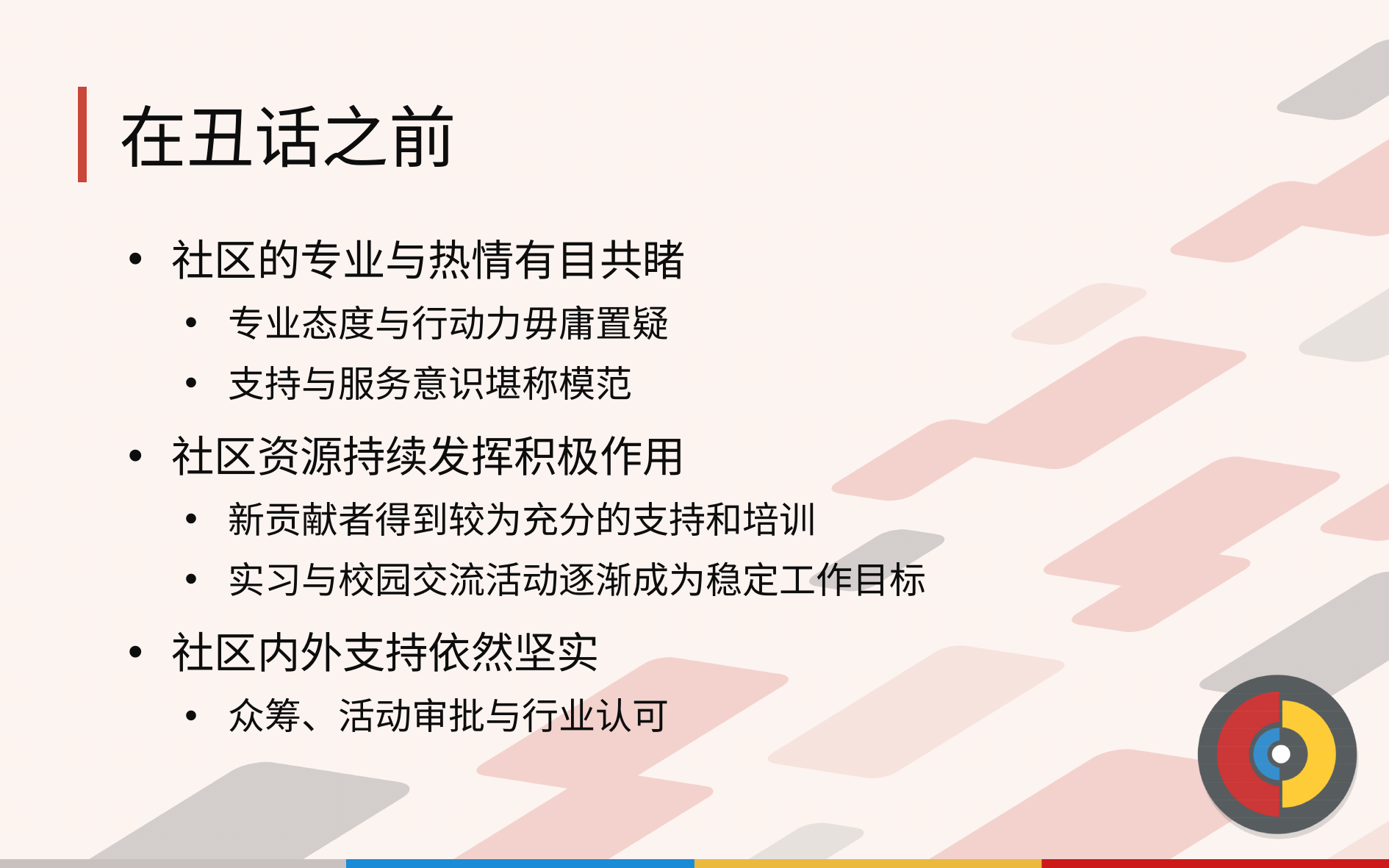

# 在丑话之前
社区的专业与热情有目共睹
专业态度与行动力毋庸置疑
支持与服务意识堪称模范
社区资源持续发挥积极作用
新贡献者得到较为充分的支持和培训
实习与校园交流活动逐渐成为稳定工作目标
社区内外支持依然坚实
众筹、活动审批与行业认可